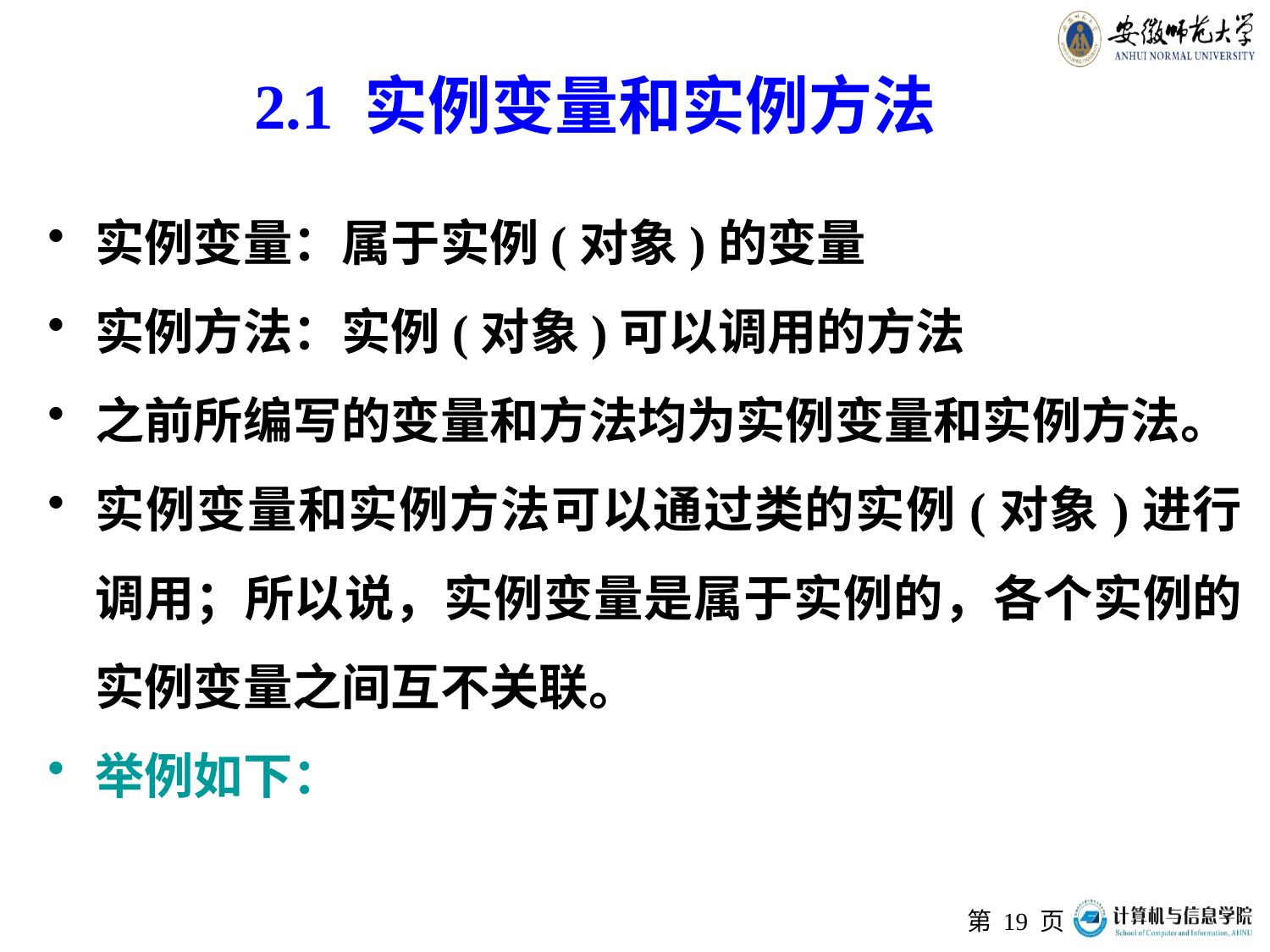

# 2.1 实例变量和实例方法
实例变量：属于实例(对象)的变量
实例方法：实例(对象)可以调用的方法
之前所编写的变量和方法均为实例变量和实例方法。
实例变量和实例方法可以通过类的实例(对象)进行调用；所以说，实例变量是属于实例的，各个实例的实例变量之间互不关联。
举例如下：
第 19 页